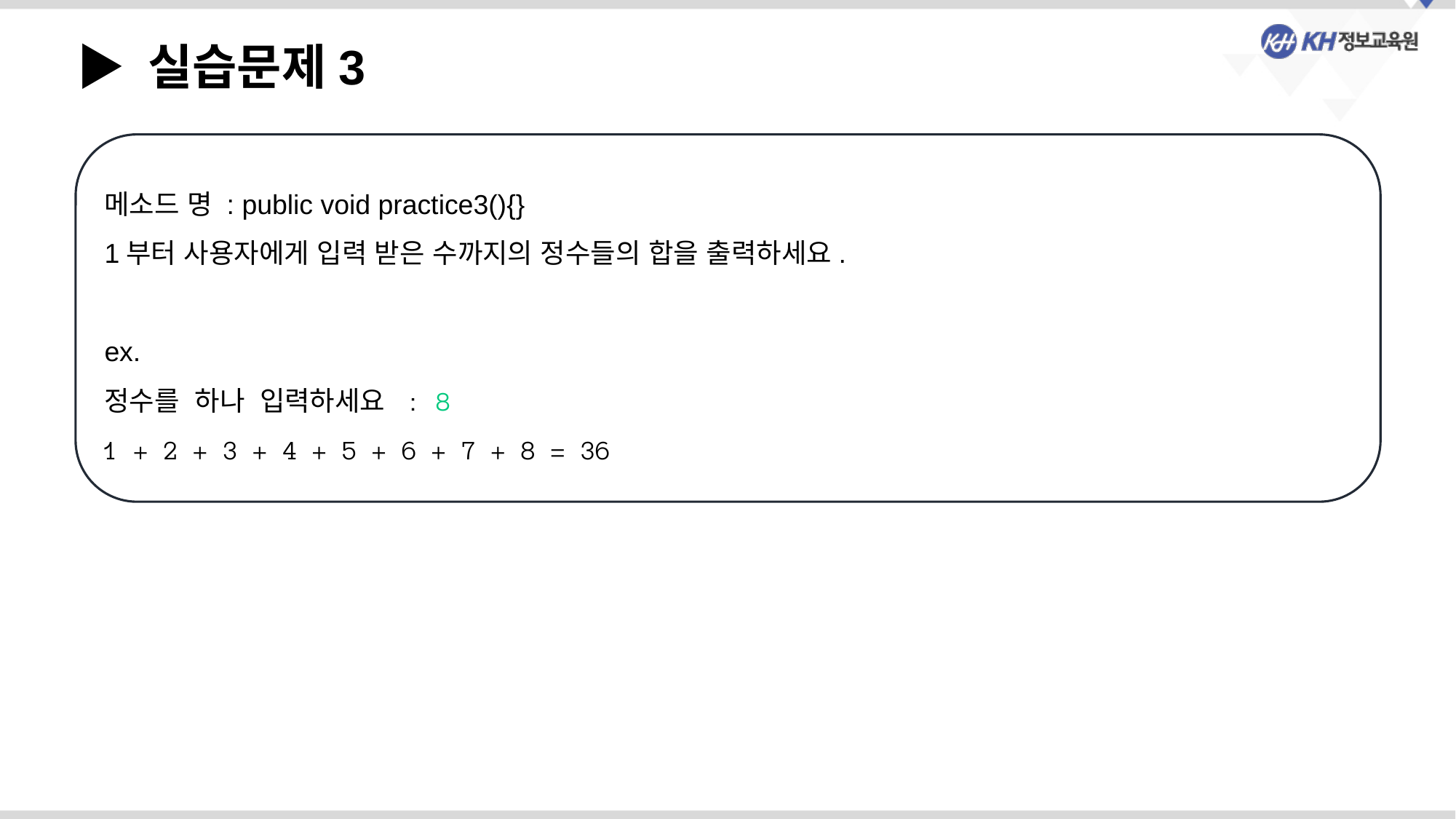

▶ 실습문제3
메소드 명 : public void practice3(){}
1부터 사용자에게 입력 받은 수까지의 정수들의 합을 출력하세요.

ex.
정수를 하나 입력하세요 : 8
1 + 2 + 3 + 4 + 5 + 6 + 7 + 8 = 36